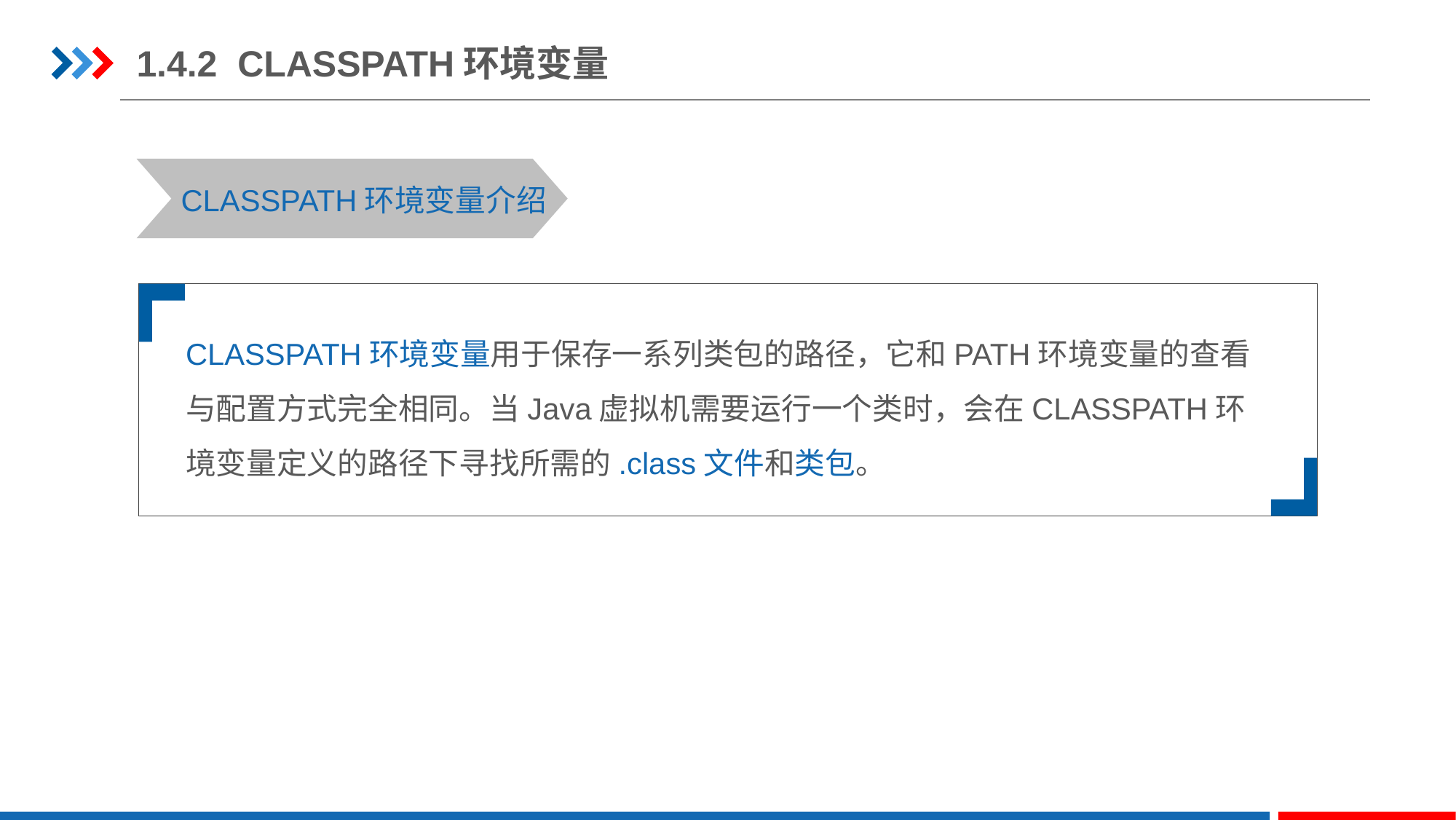

1.4.2  CLASSPATH环境变量

CLASSPATH环境变量介绍

CLASSPATH环境变量用于保存一系列类包的路径，它和PATH环境变量的查看与配置方式完全相同。当Java虚拟机需要运行一个类时，会在CLASSPATH环境变量定义的路径下寻找所需的.class文件和类包。